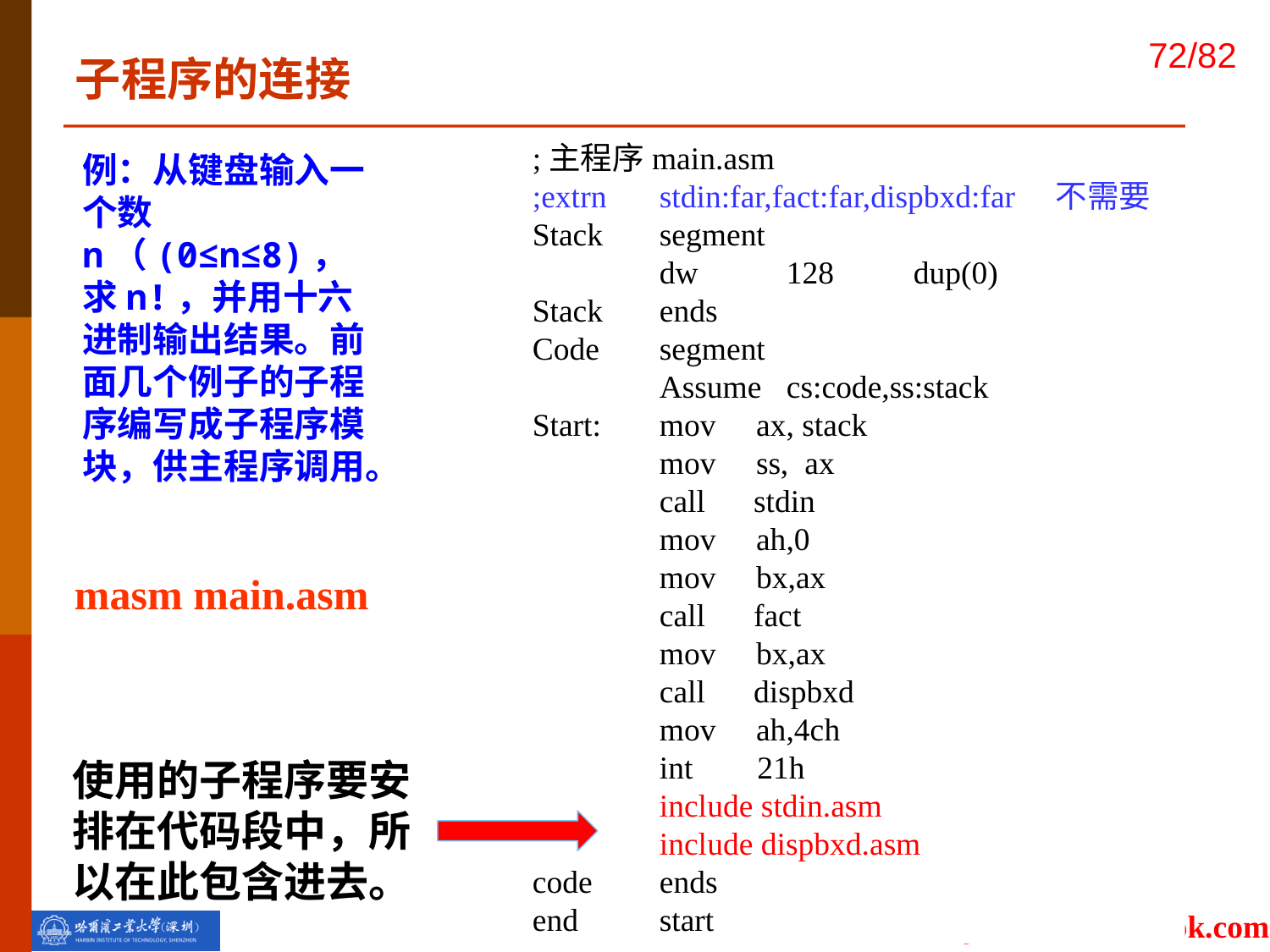

子程序的连接
;主程序main.asm
;extrn	stdin:far,fact:far,dispbxd:far    不需要
Stack	segment
	dw	128	dup(0)
Stack	ends
Code	segment
	Assume	cs:code,ss:stack
Start:	mov     ax, stack
	mov     ss,  ax
	call      stdin
	mov     ah,0
	mov     bx,ax
	call      fact
	mov     bx,ax
	call      dispbxd
	mov     ah,4ch
	int        21h
	include stdin.asm
 	include dispbxd.asm
code 	ends
end	start
例：从键盘输入一个数n（(0≤n≤8)，求n!，并用十六进制输出结果。前面几个例子的子程序编写成子程序模块，供主程序调用。
masm main.asm
使用的子程序要安排在代码段中，所以在此包含进去。